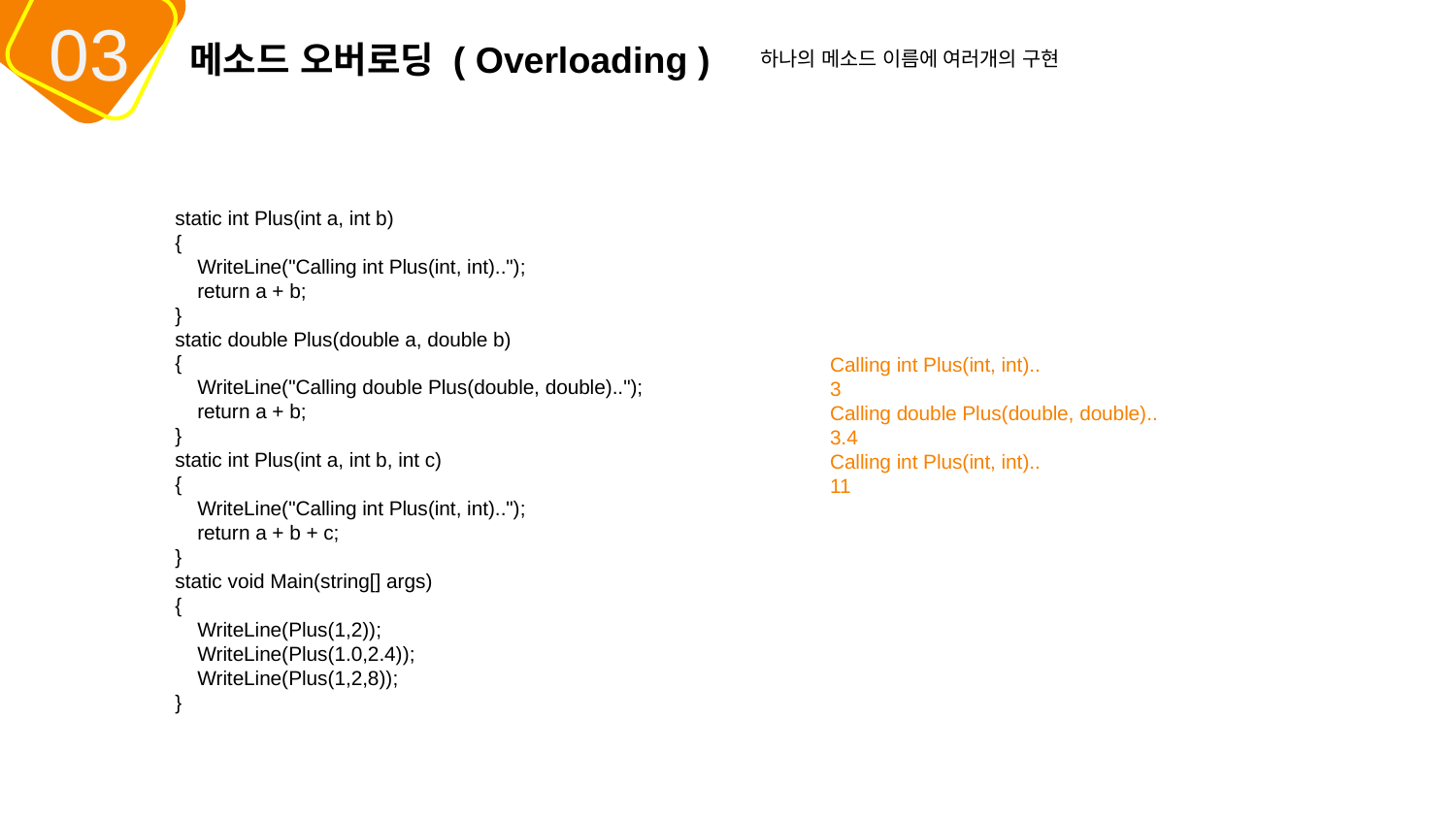

03
메소드 오버로딩 ( Overloading )

하나의 메소드 이름에 여러개의 구현
static int Plus(int a, int b)
{
    WriteLine("Calling int Plus(int, int)..");
    return a + b;
}
static double Plus(double a, double b)
{
    WriteLine("Calling double Plus(double, double)..");
    return a + b;
}
static int Plus(int a, int b, int c)
{
    WriteLine("Calling int Plus(int, int)..");
    return a + b + c;
}
static void Main(string[] args)
{
    WriteLine(Plus(1,2));
    WriteLine(Plus(1.0,2.4));
    WriteLine(Plus(1,2,8));
}
Calling int Plus(int, int)..
3
Calling double Plus(double, double)..
3.4
Calling int Plus(int, int)..
11